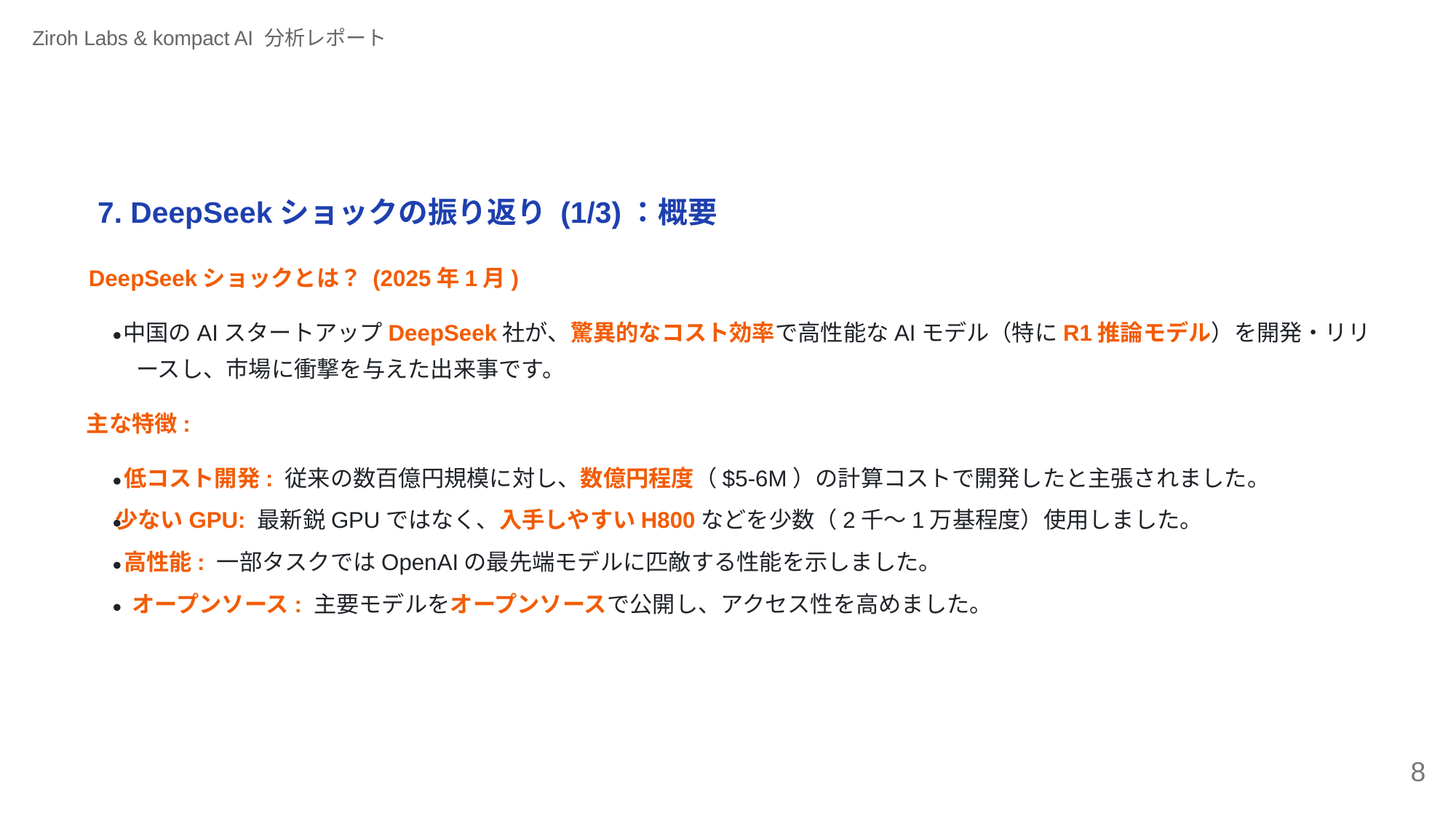

Ziroh Labs & kompact AI 分析レポート
7. DeepSeekショックの振り返り (1/3)：概要
DeepSeekショックとは？ (2025年1⽉)
中国のAIスタートアップDeepSeek社が、驚異的なコスト効率で⾼性能なAIモデル（特にR1推論モデル）を開発・リリ

ースし、市場に衝撃を与えた出来事です。
主な特徴:
低コスト開発: 従来の数百億円規模に対し、数億円程度（$5-6M）の計算コストで開発したと主張されました。

少ないGPU: 最新鋭GPUではなく、⼊⼿しやすいH800などを少数（2千〜1万基程度）使⽤しました。

⾼性能: ⼀部タスクではOpenAIの最先端モデルに匹敵する性能を⽰しました。

オープンソース: 主要モデルをオープンソースで公開し、アクセス性を⾼めました。

8